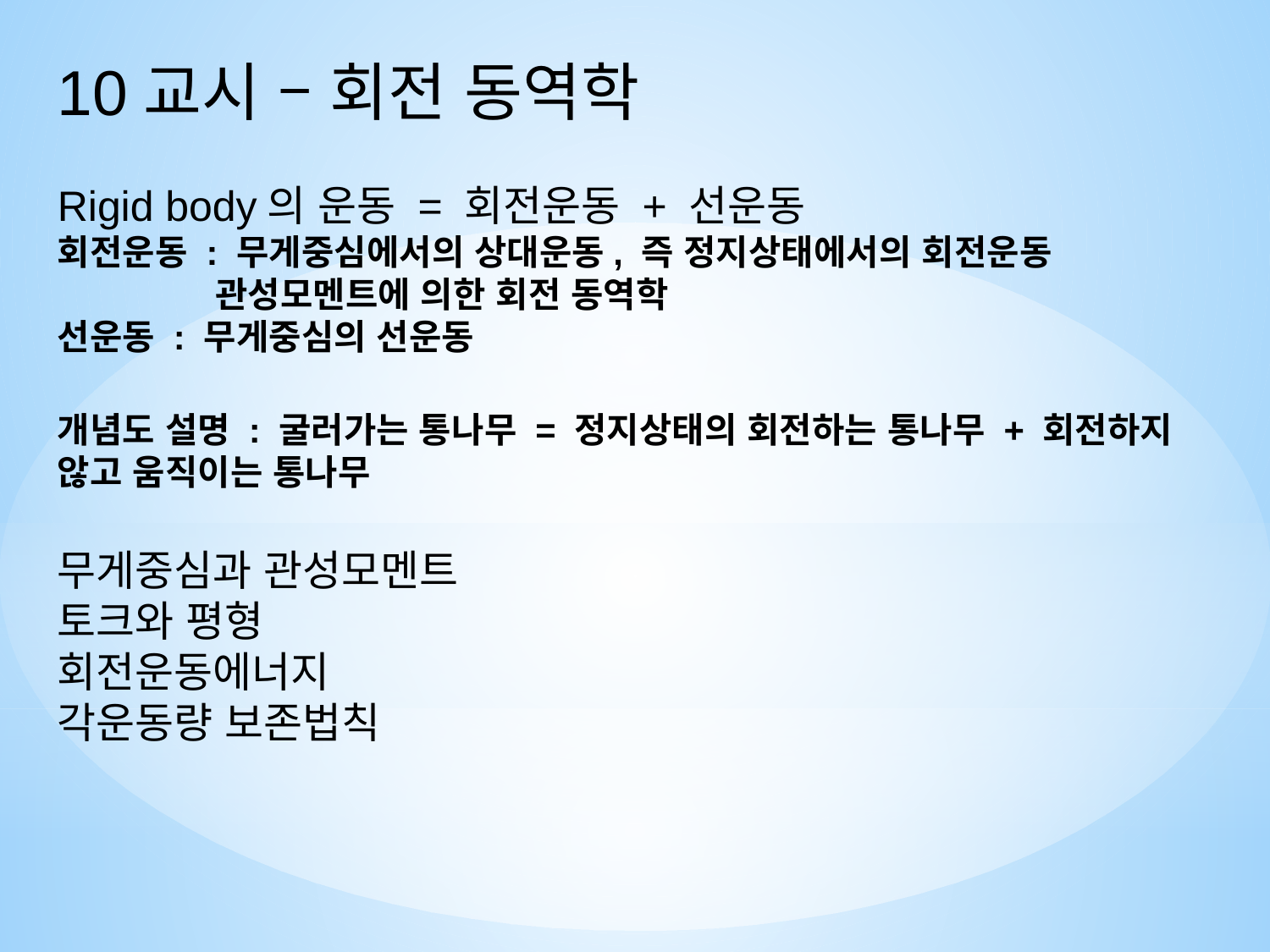

10교시 – 회전 동역학

Rigid body의 운동 = 회전운동 + 선운동
회전운동 : 무게중심에서의 상대운동, 즉 정지상태에서의 회전운동
               관성모멘트에 의한 회전 동역학
선운동 : 무게중심의 선운동

개념도 설명 : 굴러가는 통나무 = 정지상태의 회전하는 통나무 + 회전하지 않고 움직이는 통나무

무게중심과 관성모멘트
토크와 평형
회전운동에너지
각운동량 보존법칙